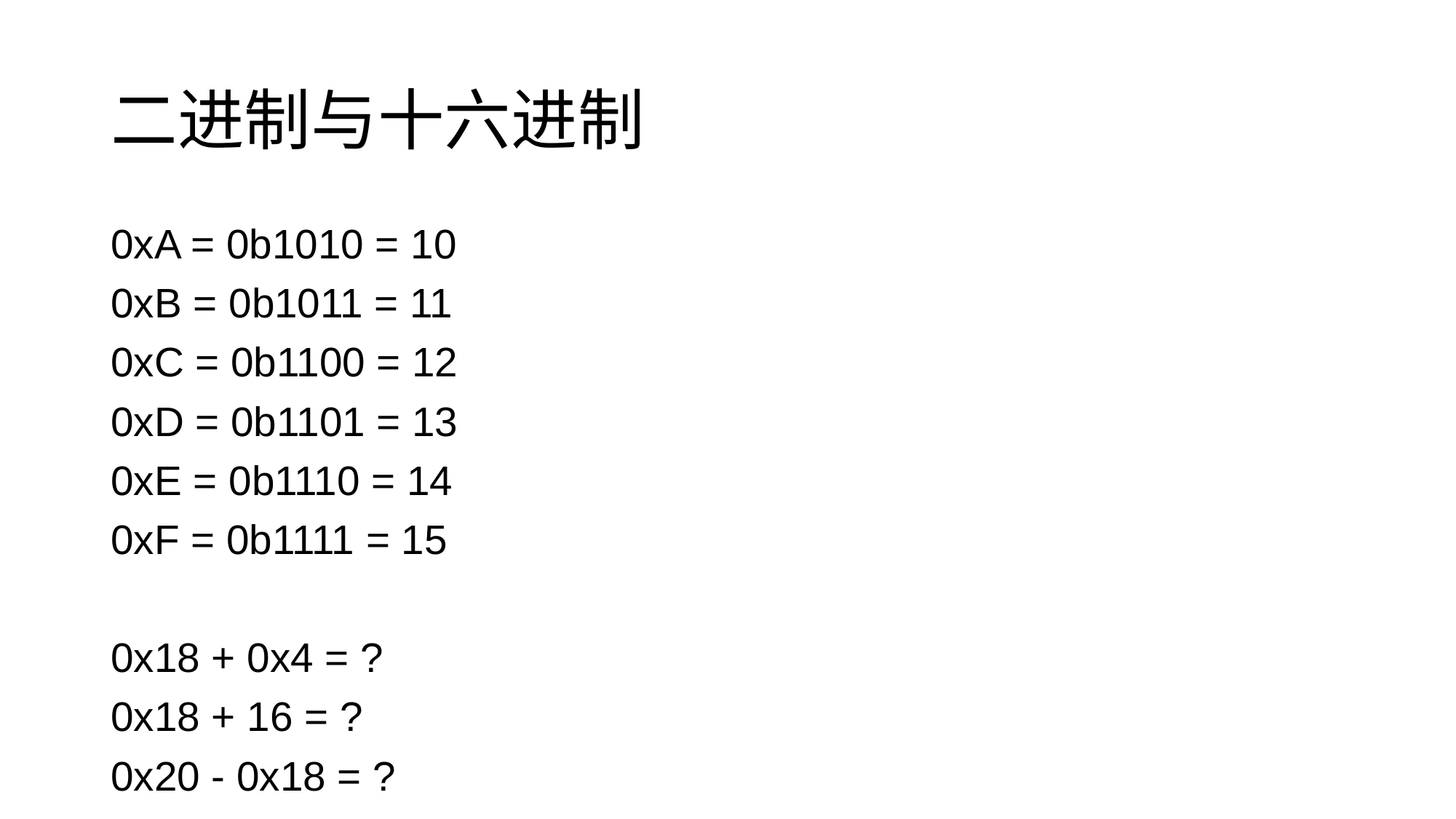

# 二进制与十六进制
0xA = 0b1010 = 10
0xB = 0b1011 = 11
0xC = 0b1100 = 12
0xD = 0b1101 = 13
0xE = 0b1110 = 14
0xF = 0b1111 = 15

0x18 + 0x4 = ?
0x18 + 16 = ?
0x20 - 0x18 = ?